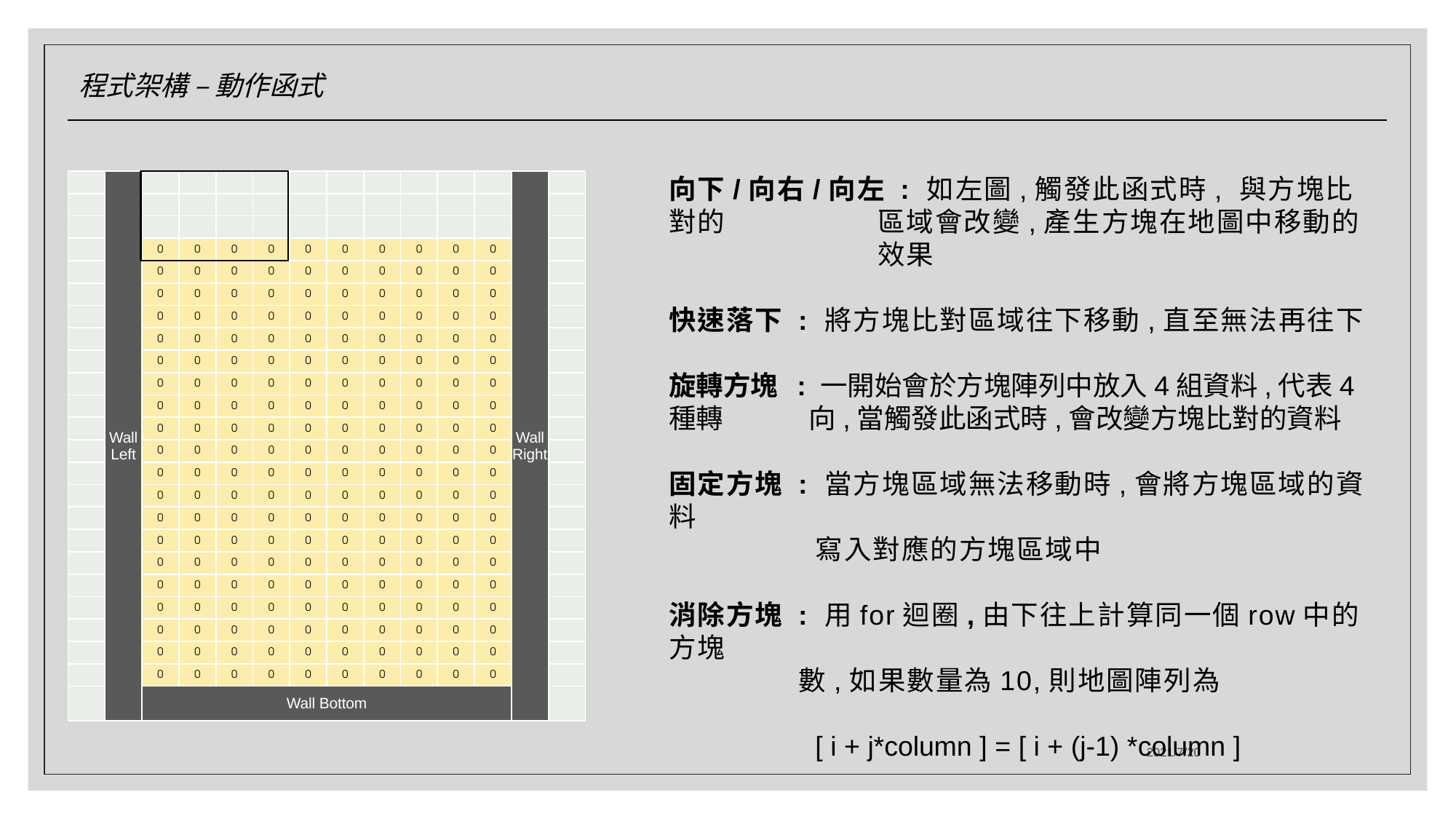

程式架構 – 動作函式
向下/向右/向左 : 如左圖,觸發此函式時, 與方塊比對的	             區域會改變,產生方塊在地圖中移動的	             效果

快速落下 : 將方塊比對區域往下移動,直至無法再往下

旋轉方塊  : 一開始會於方塊陣列中放入4組資料,代表4種轉	     向,當觸發此函式時,會改變方塊比對的資料

固定方塊 : 當方塊區域無法移動時,會將方塊區域的資料
	    寫入對應的方塊區域中

消除方塊 : 用for迴圈,由下往上計算同一個row中的方塊
                數,如果數量為10,則地圖陣列為

                [ i + j*column ] = [ i + (j-1) *column ]

|  | Wall Left |  |  |  |  |  |  |  |  |  |  | Wall Right |  |
| --- | --- | --- | --- | --- | --- | --- | --- | --- | --- | --- | --- | --- | --- |
|  |  |  |  |  |  |  |  |  |  |  |  |  |  |
|  |  |  |  |  |  |  |  |  |  |  |  |  |  |
|  |  | 0 | 0 | 0 | 0 | 0 | 0 | 0 | 0 | 0 | 0 |  |  |
|  |  | 0 | 0 | 0 | 0 | 0 | 0 | 0 | 0 | 0 | 0 |  |  |
|  |  | 0 | 0 | 0 | 0 | 0 | 0 | 0 | 0 | 0 | 0 |  |  |
|  |  | 0 | 0 | 0 | 0 | 0 | 0 | 0 | 0 | 0 | 0 |  |  |
|  |  | 0 | 0 | 0 | 0 | 0 | 0 | 0 | 0 | 0 | 0 |  |  |
|  |  | 0 | 0 | 0 | 0 | 0 | 0 | 0 | 0 | 0 | 0 |  |  |
|  |  | 0 | 0 | 0 | 0 | 0 | 0 | 0 | 0 | 0 | 0 |  |  |
|  |  | 0 | 0 | 0 | 0 | 0 | 0 | 0 | 0 | 0 | 0 |  |  |
|  |  | 0 | 0 | 0 | 0 | 0 | 0 | 0 | 0 | 0 | 0 |  |  |
|  |  | 0 | 0 | 0 | 0 | 0 | 0 | 0 | 0 | 0 | 0 |  |  |
|  |  | 0 | 0 | 0 | 0 | 0 | 0 | 0 | 0 | 0 | 0 |  |  |
|  |  | 0 | 0 | 0 | 0 | 0 | 0 | 0 | 0 | 0 | 0 |  |  |
|  |  | 0 | 0 | 0 | 0 | 0 | 0 | 0 | 0 | 0 | 0 |  |  |
|  |  | 0 | 0 | 0 | 0 | 0 | 0 | 0 | 0 | 0 | 0 |  |  |
|  |  | 0 | 0 | 0 | 0 | 0 | 0 | 0 | 0 | 0 | 0 |  |  |
|  |  | 0 | 0 | 0 | 0 | 0 | 0 | 0 | 0 | 0 | 0 |  |  |
|  |  | 0 | 0 | 0 | 0 | 0 | 0 | 0 | 0 | 0 | 0 |  |  |
|  |  | 0 | 0 | 0 | 0 | 0 | 0 | 0 | 0 | 0 | 0 |  |  |
|  |  | 0 | 0 | 0 | 0 | 0 | 0 | 0 | 0 | 0 | 0 |  |  |
|  |  | 0 | 0 | 0 | 0 | 0 | 0 | 0 | 0 | 0 | 0 |  |  |
|  |  | Wall Bottom |  |  |  |  |  |  |  |  |  |  |  |

2021/7/20